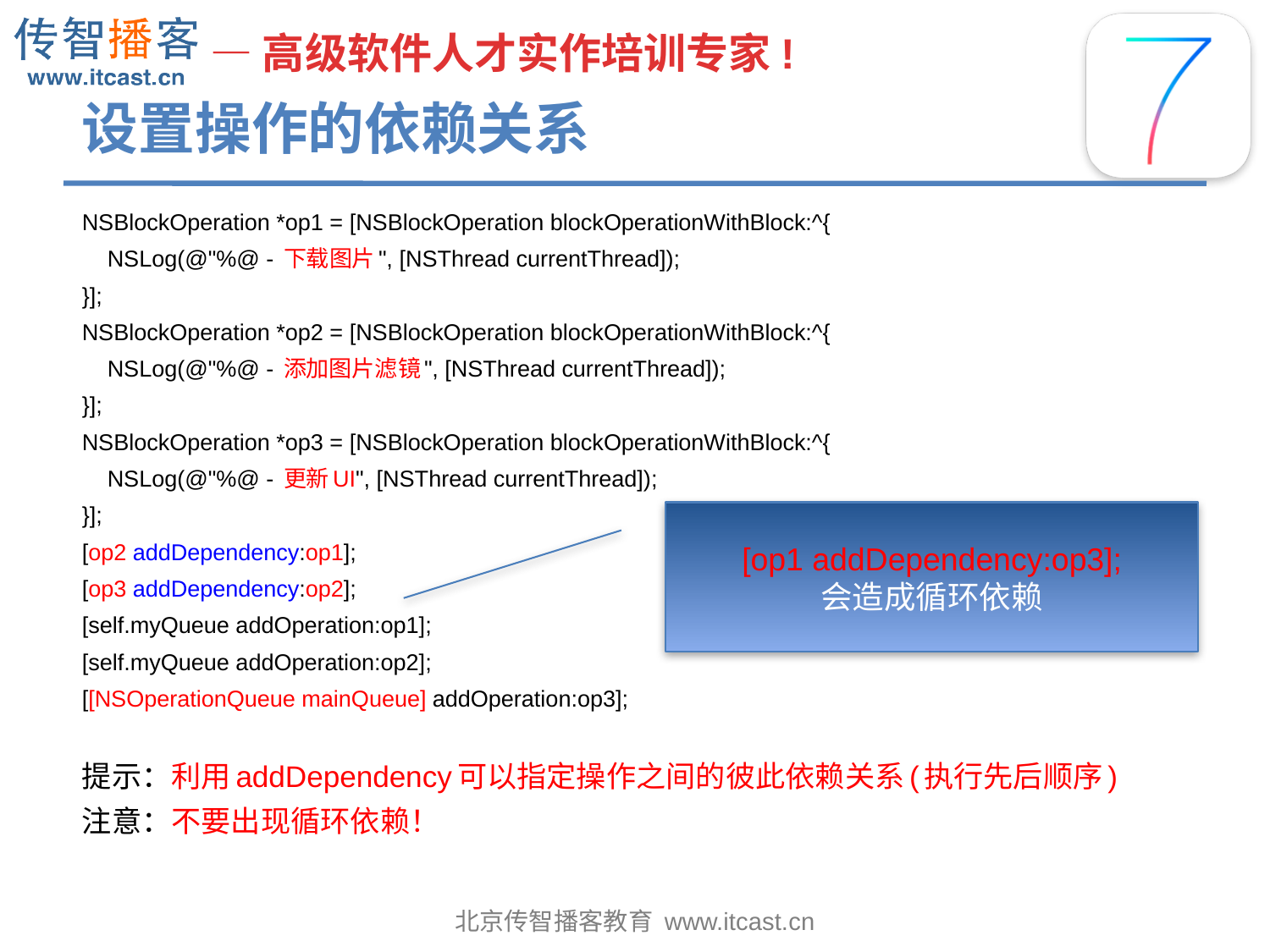

# 设置操作的依赖关系
NSBlockOperation *op1 = [NSBlockOperation blockOperationWithBlock:^{
    NSLog(@"%@ - 下载图片", [NSThread currentThread]);
}];
NSBlockOperation *op2 = [NSBlockOperation blockOperationWithBlock:^{
    NSLog(@"%@ - 添加图片滤镜", [NSThread currentThread]);
}];
NSBlockOperation *op3 = [NSBlockOperation blockOperationWithBlock:^{
    NSLog(@"%@ - 更新UI", [NSThread currentThread]);
}];
[op2 addDependency:op1];
[op3 addDependency:op2];
[self.myQueue addOperation:op1];
[self.myQueue addOperation:op2];
[[NSOperationQueue mainQueue] addOperation:op3];

提示：利用addDependency可以指定操作之间的彼此依赖关系(执行先后顺序)
注意：不要出现循环依赖！

[op1 addDependency:op3];
会造成循环依赖